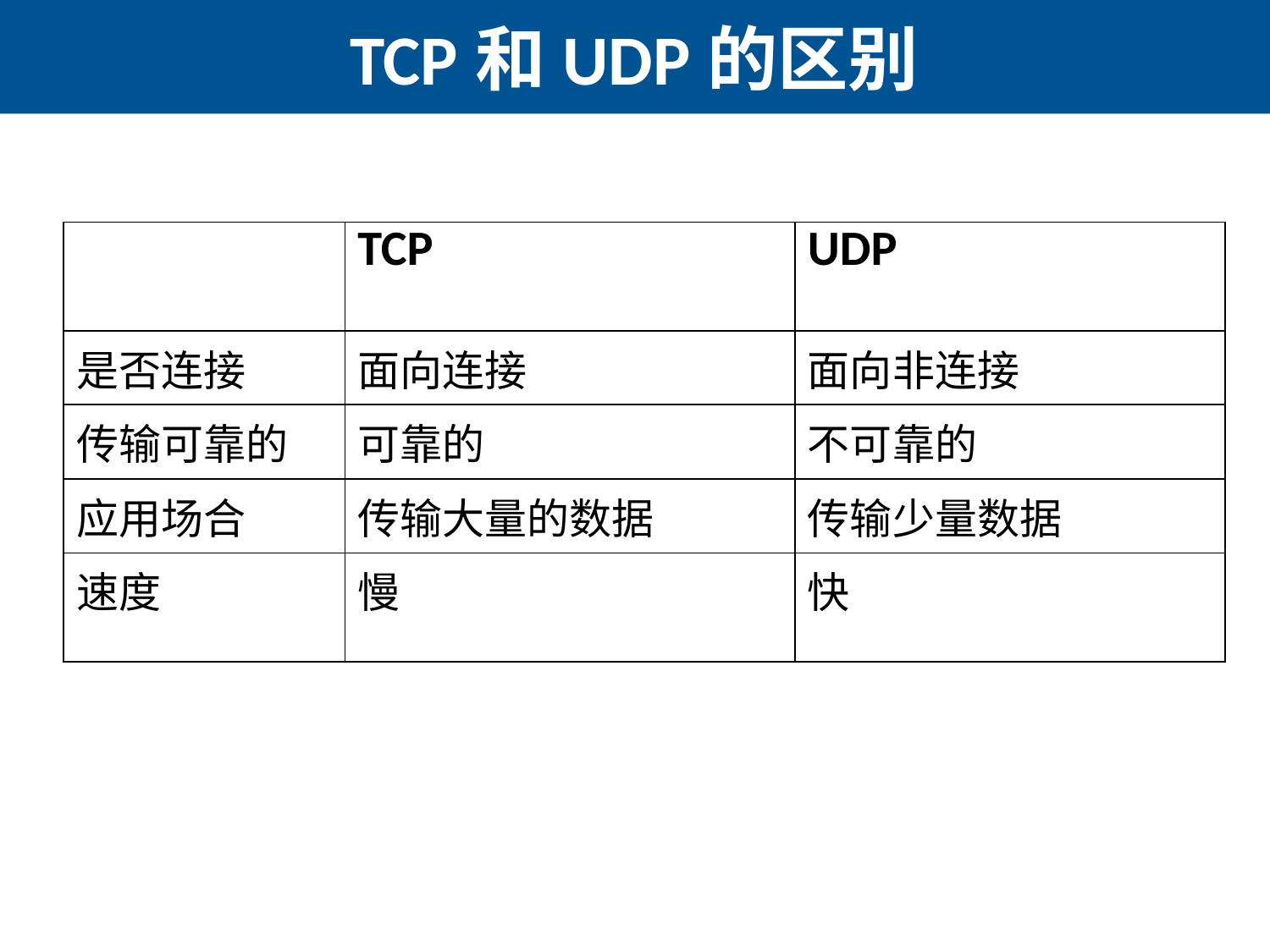

# TCP和UDP的区别
|  | TCP | UDP |
| --- | --- | --- |
| 是否连接 | 面向连接 | 面向非连接 |
| 传输可靠的 | 可靠的 | 不可靠的 |
| 应用场合 | 传输大量的数据 | 传输少量数据 |
| 速度 | 慢 | 快 |